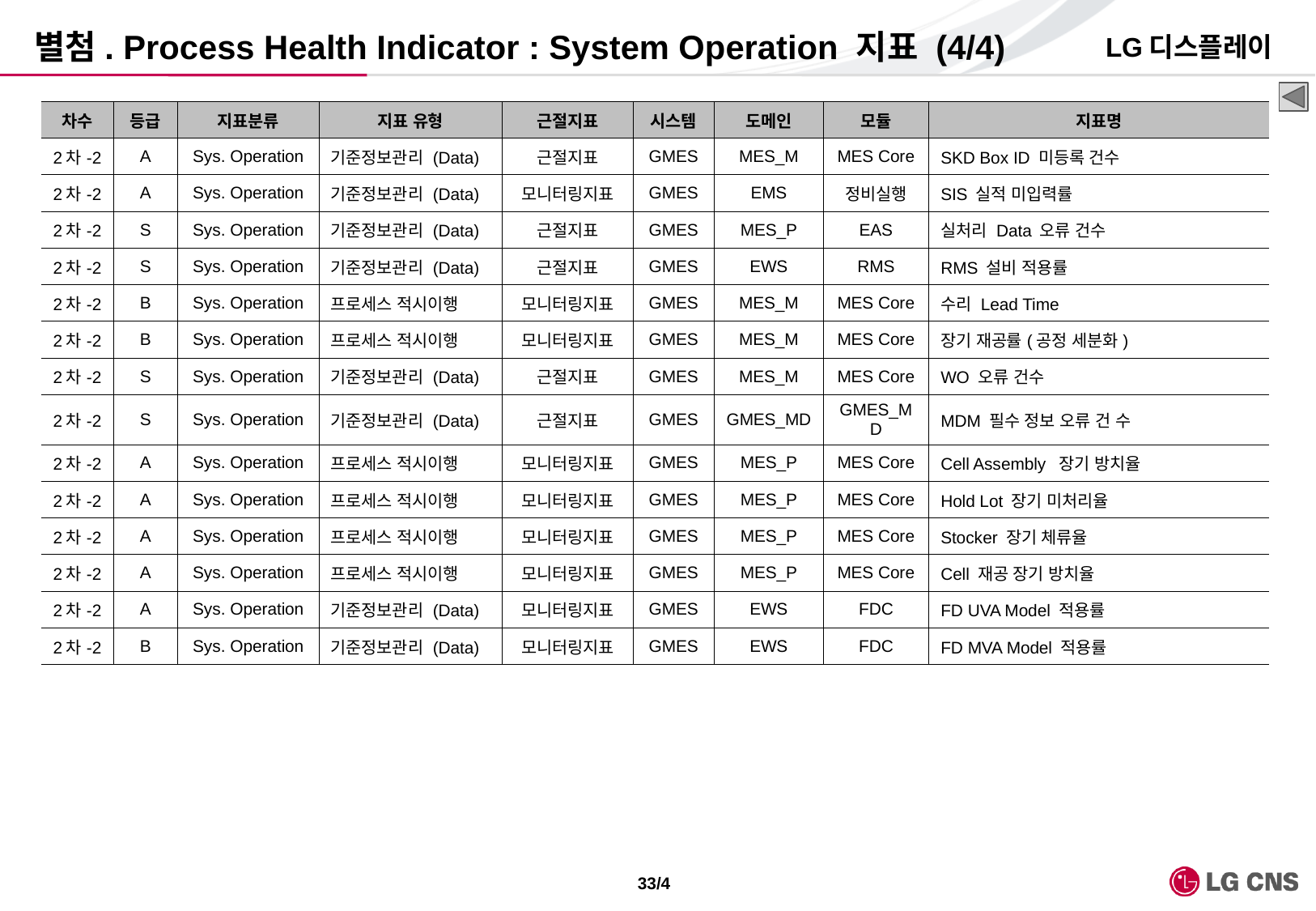

# 별첨. Process Health Indicator : System Operation 지표 (4/4)
LG디스플레이

| 차수 | 등급 | 지표분류 | 지표 유형 | 근절지표 | 시스템 | 도메인 | 모듈 | 지표명 |
| --- | --- | --- | --- | --- | --- | --- | --- | --- |
| 2차-2 | A | Sys. Operation | 기준정보관리 (Data) | 근절지표 | GMES | MES\_M | MES Core | SKD Box ID 미등록 건수 |
| 2차-2 | A | Sys. Operation | 기준정보관리 (Data) | 모니터링지표 | GMES | EMS | 정비실행 | SIS 실적 미입력률 |
| 2차-2 | S | Sys. Operation | 기준정보관리 (Data) | 근절지표 | GMES | MES\_P | EAS | 실처리 Data 오류 건수 |
| 2차-2 | S | Sys. Operation | 기준정보관리 (Data) | 근절지표 | GMES | EWS | RMS | RMS 설비 적용률 |
| 2차-2 | B | Sys. Operation | 프로세스 적시이행 | 모니터링지표 | GMES | MES\_M | MES Core | 수리 Lead Time |
| 2차-2 | B | Sys. Operation | 프로세스 적시이행 | 모니터링지표 | GMES | MES\_M | MES Core | 장기 재공률(공정 세분화) |
| 2차-2 | S | Sys. Operation | 기준정보관리 (Data) | 근절지표 | GMES | MES\_M | MES Core | WO 오류 건수 |
| 2차-2 | S | Sys. Operation | 기준정보관리 (Data) | 근절지표 | GMES | GMES\_MD | GMES\_MD | MDM 필수 정보 오류 건 수 |
| 2차-2 | A | Sys. Operation | 프로세스 적시이행 | 모니터링지표 | GMES | MES\_P | MES Core | Cell Assembly 장기 방치율 |
| 2차-2 | A | Sys. Operation | 프로세스 적시이행 | 모니터링지표 | GMES | MES\_P | MES Core | Hold Lot 장기 미처리율 |
| 2차-2 | A | Sys. Operation | 프로세스 적시이행 | 모니터링지표 | GMES | MES\_P | MES Core | Stocker 장기 체류율 |
| 2차-2 | A | Sys. Operation | 프로세스 적시이행 | 모니터링지표 | GMES | MES\_P | MES Core | Cell 재공 장기 방치율 |
| 2차-2 | A | Sys. Operation | 기준정보관리 (Data) | 모니터링지표 | GMES | EWS | FDC | FD UVA Model 적용률 |
| 2차-2 | B | Sys. Operation | 기준정보관리 (Data) | 모니터링지표 | GMES | EWS | FDC | FD MVA Model 적용률 |